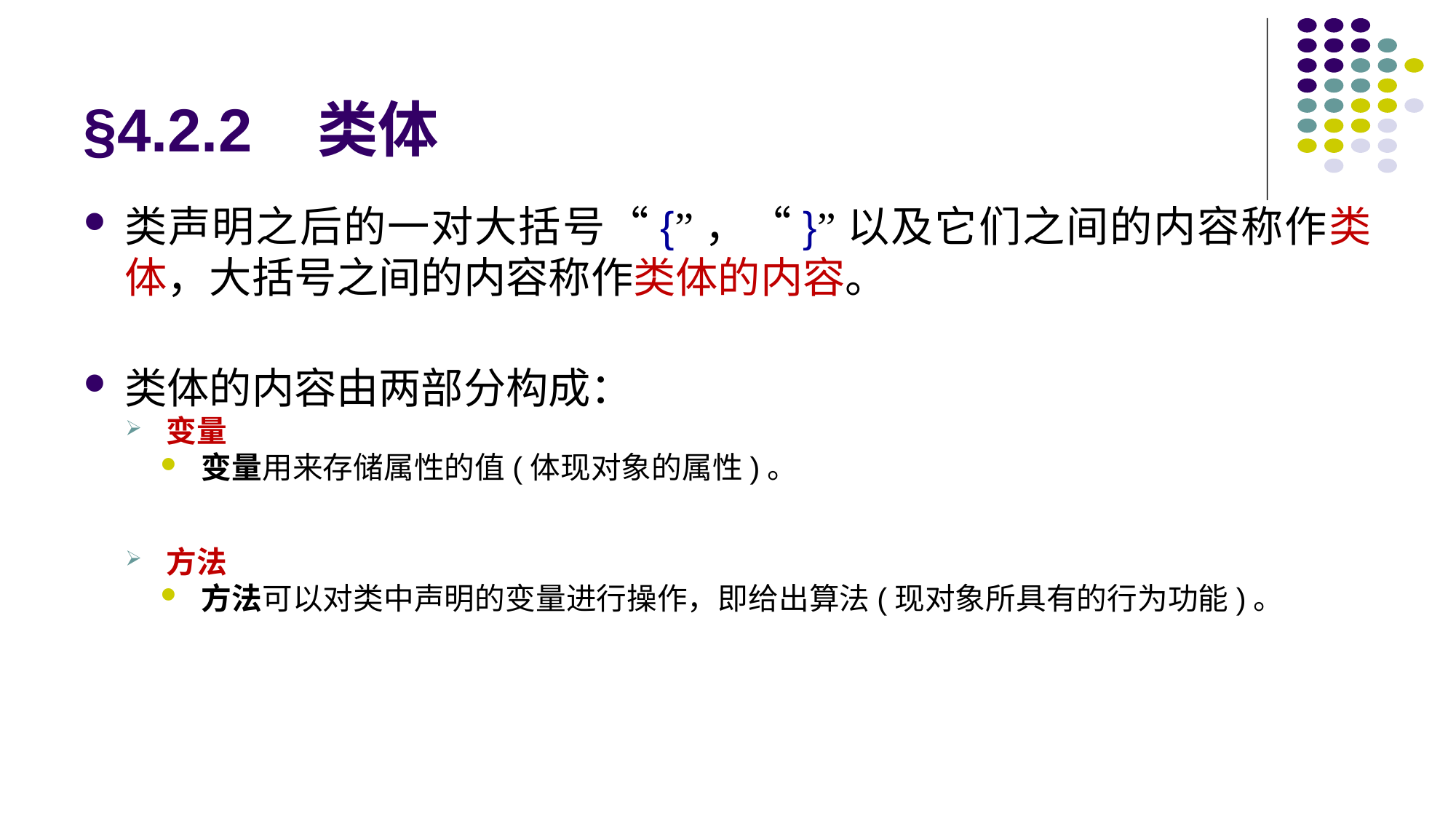

# §4.2.2   类体
类声明之后的一对大括号“{”，“}”以及它们之间的内容称作类体，大括号之间的内容称作类体的内容。

类体的内容由两部分构成：
变量
变量用来存储属性的值(体现对象的属性)。

方法
方法可以对类中声明的变量进行操作，即给出算法(现对象所具有的行为功能)。

13